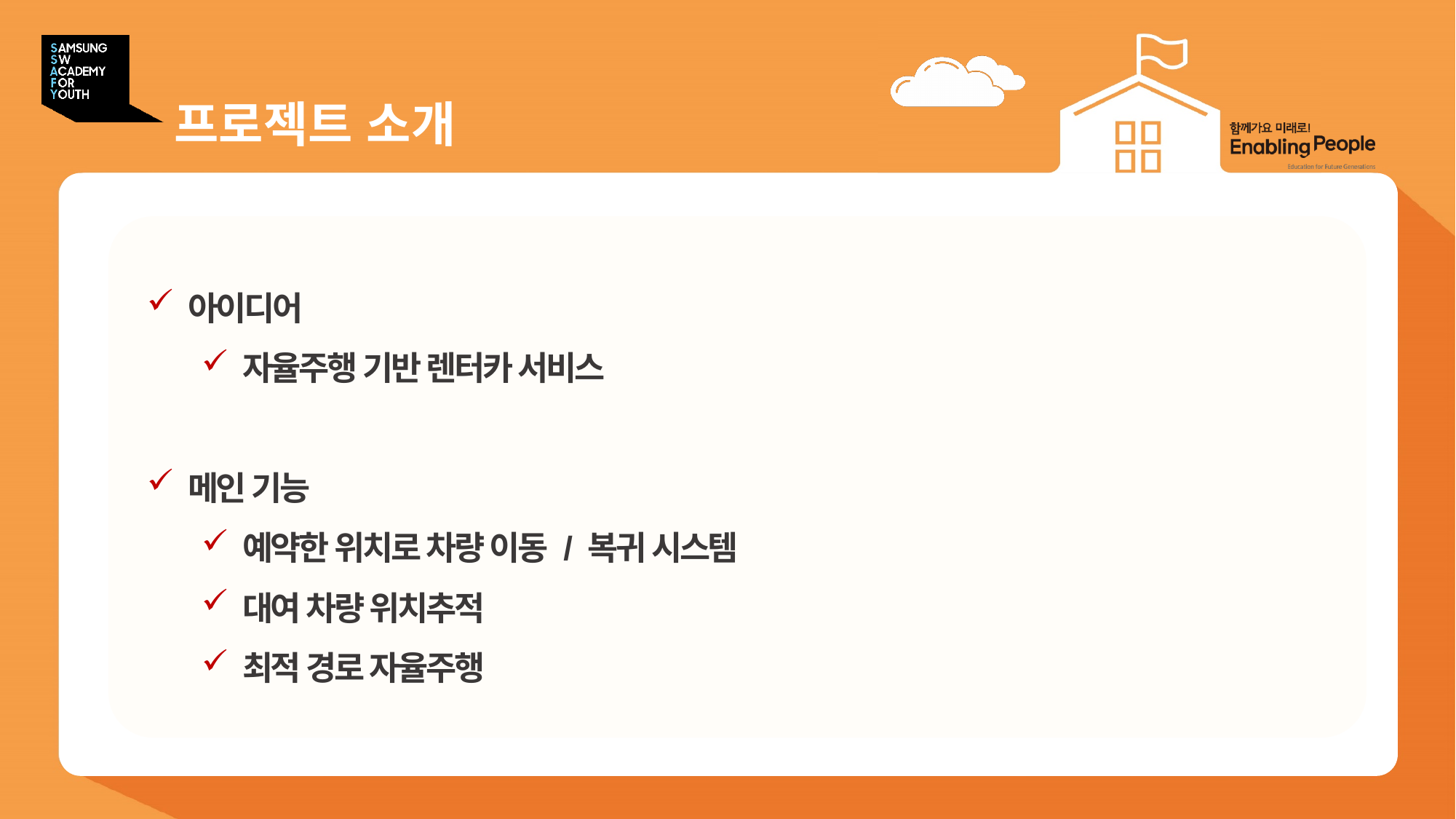

# 프로젝트 소개

아이디어
자율주행 기반 렌터카 서비스

메인 기능
예약한 위치로 차량 이동 / 복귀 시스템
대여 차량 위치추적
최적 경로 자율주행